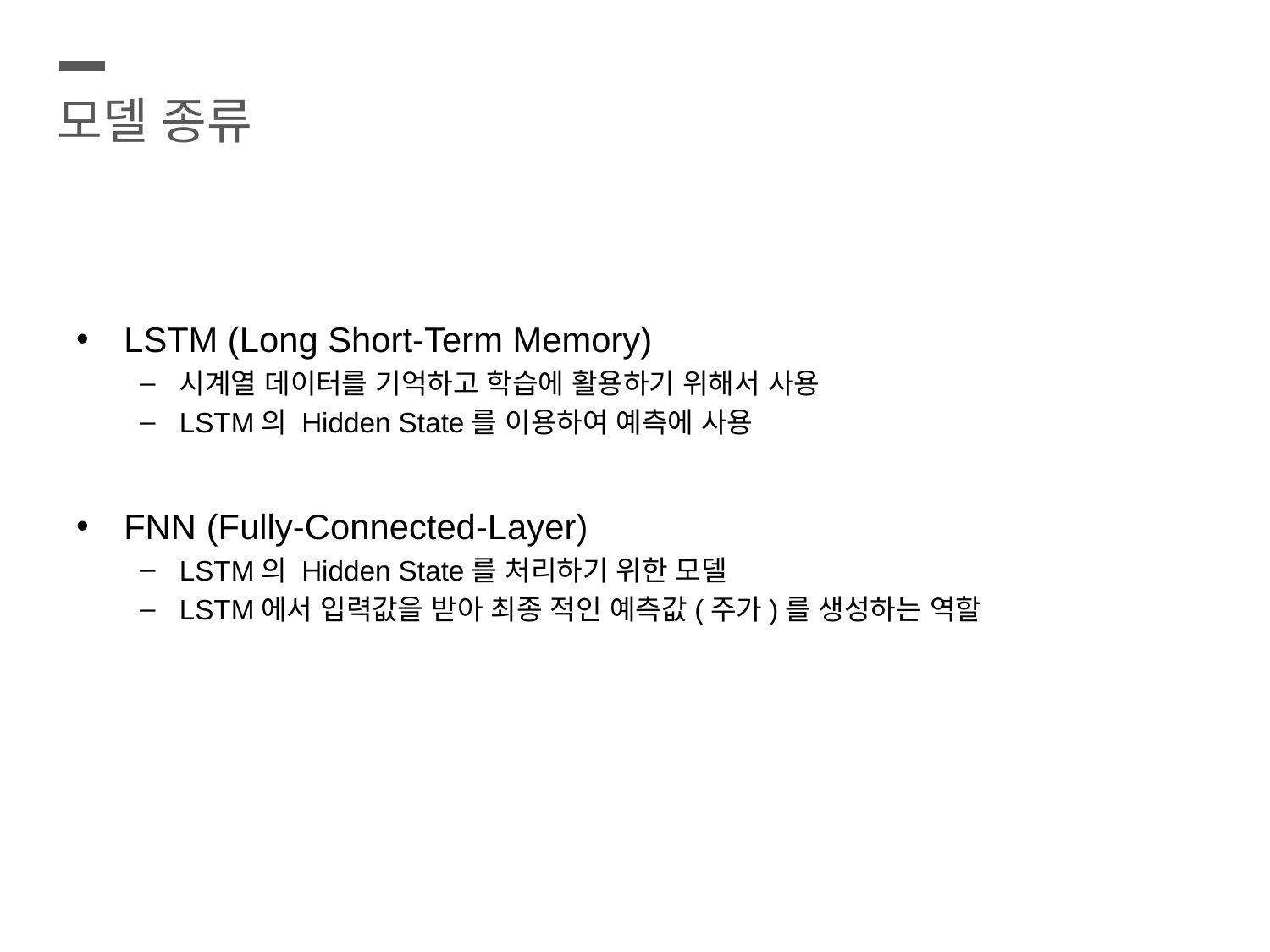

모델 종류
LSTM (Long Short-Term Memory)
시계열 데이터를 기억하고 학습에 활용하기 위해서 사용
LSTM의 Hidden State를 이용하여 예측에 사용

FNN (Fully-Connected-Layer)
LSTM의 Hidden State를 처리하기 위한 모델
LSTM에서 입력값을 받아 최종 적인 예측값(주가)를 생성하는 역할